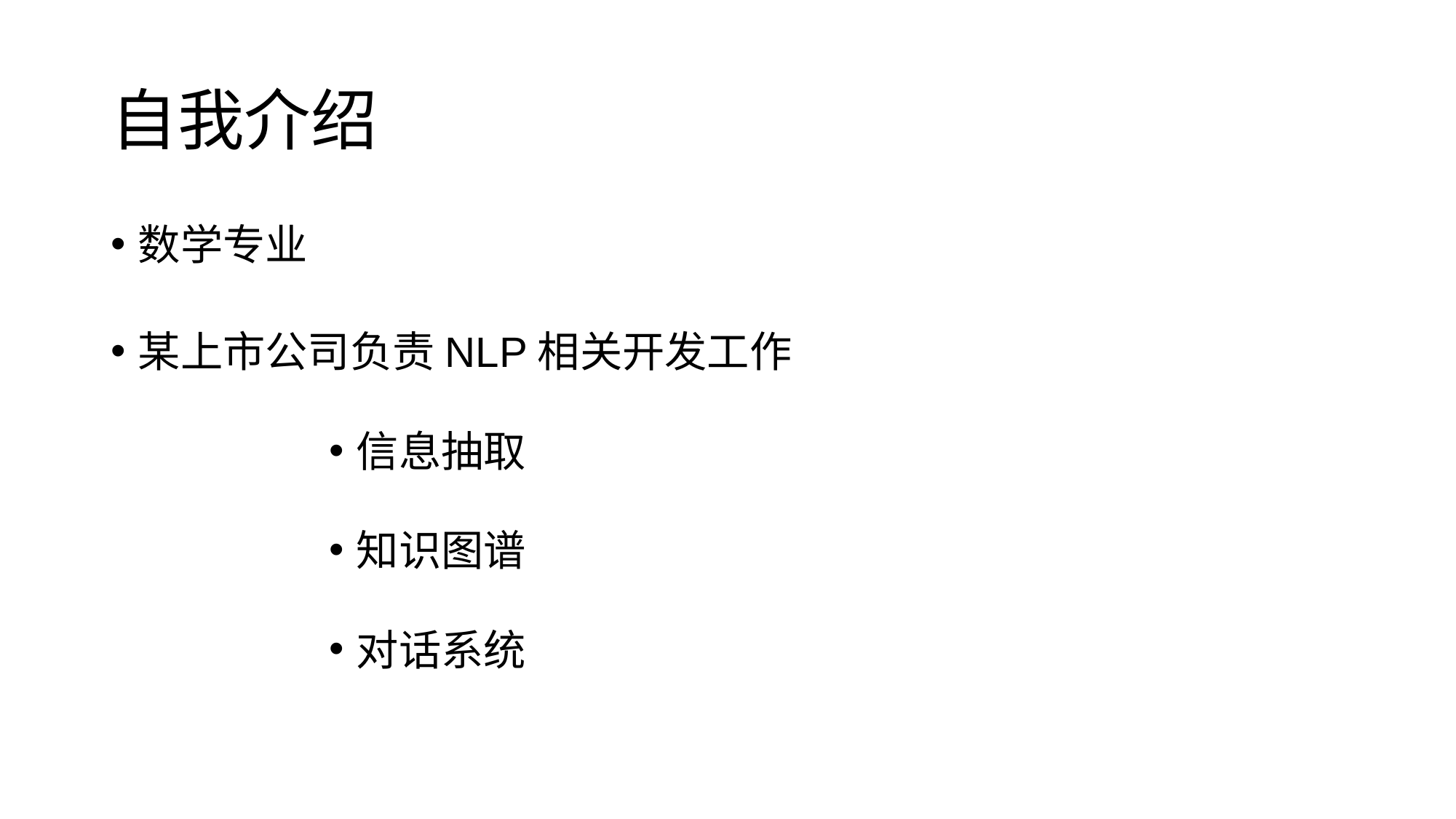

# 自我介绍
数学专业
某上市公司负责NLP相关开发工作
信息抽取
知识图谱
对话系统